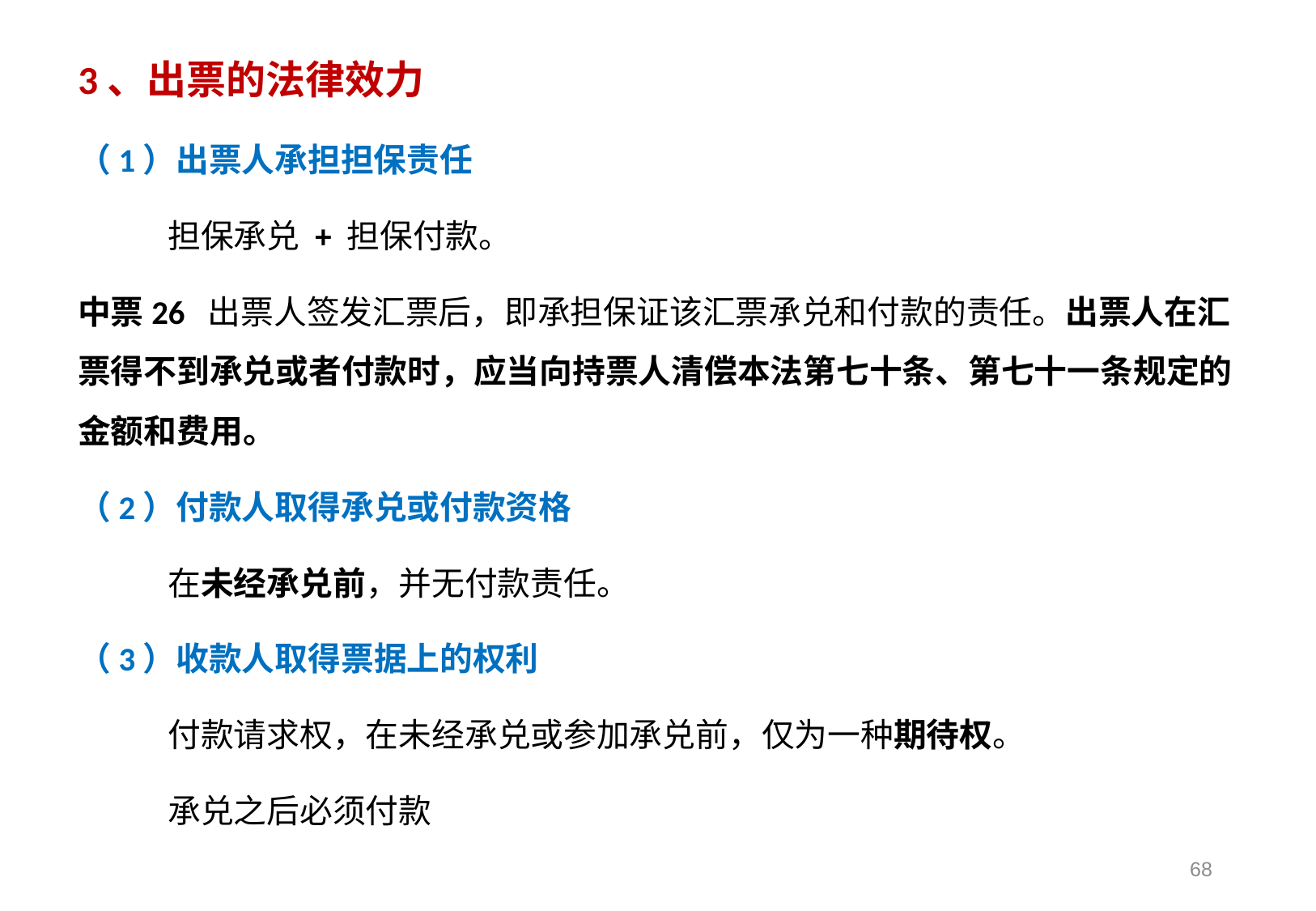

3、出票的法律效力
（1）出票人承担担保责任
           担保承兑 + 担保付款。
中票26  出票人签发汇票后，即承担保证该汇票承兑和付款的责任。出票人在汇票得不到承兑或者付款时，应当向持票人清偿本法第七十条、第七十一条规定的金额和费用。
（2）付款人取得承兑或付款资格
           在未经承兑前，并无付款责任。
（3）收款人取得票据上的权利
           付款请求权，在未经承兑或参加承兑前，仅为一种期待权。
           承兑之后必须付款
68